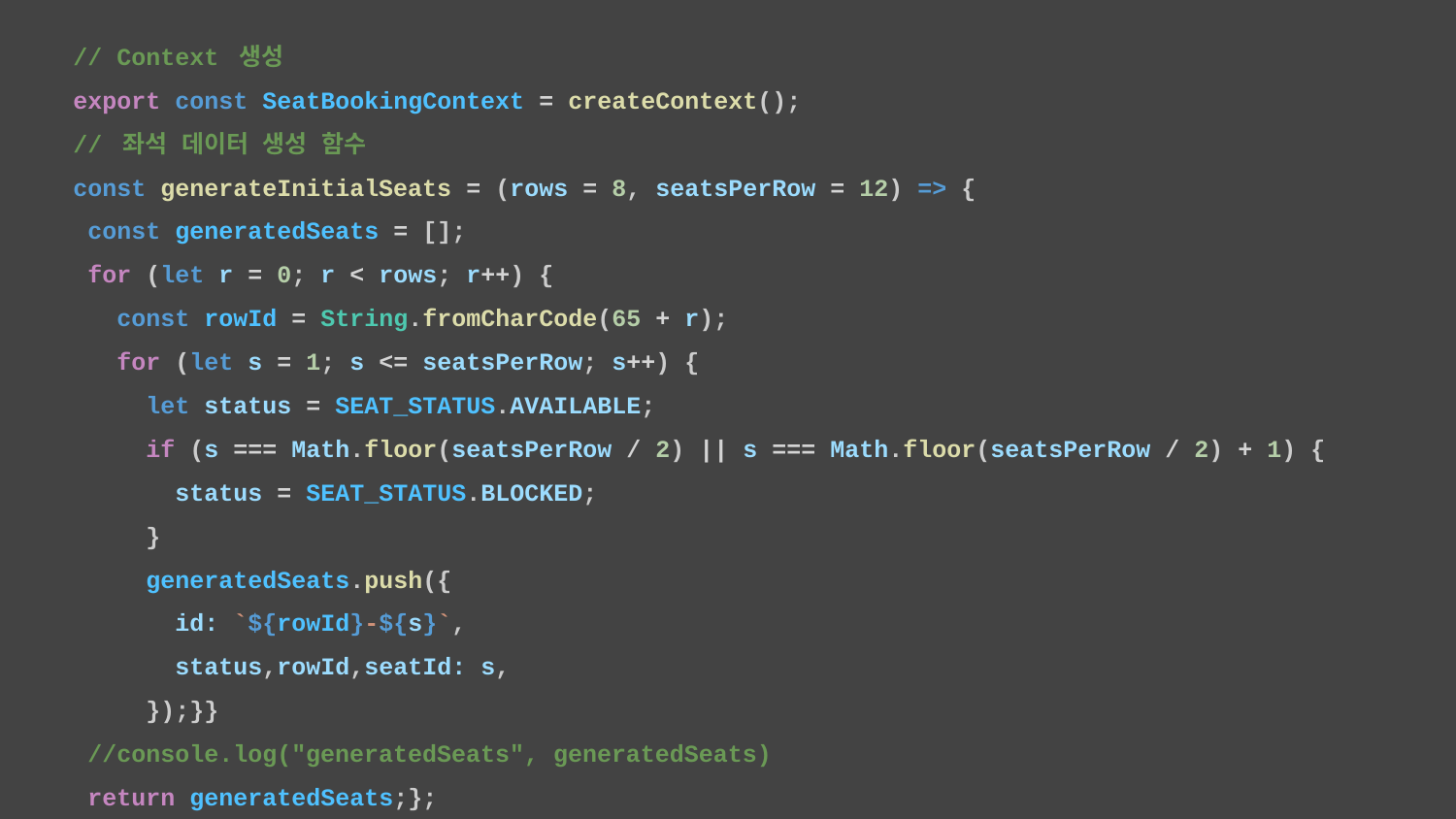

// Context 생성
export const SeatBookingContext = createContext();
// 좌석 데이터 생성 함수
const generateInitialSeats = (rows = 8, seatsPerRow = 12) => {
 const generatedSeats = [];
 for (let r = 0; r < rows; r++) {
   const rowId = String.fromCharCode(65 + r);
   for (let s = 1; s <= seatsPerRow; s++) {
     let status = SEAT_STATUS.AVAILABLE;
     if (s === Math.floor(seatsPerRow / 2) || s === Math.floor(seatsPerRow / 2) + 1) {
       status = SEAT_STATUS.BLOCKED;
     }
     generatedSeats.push({
       id: `${rowId}-${s}`,
       status,rowId,seatId: s,
     });}}
 //console.log("generatedSeats", generatedSeats)
 return generatedSeats;};